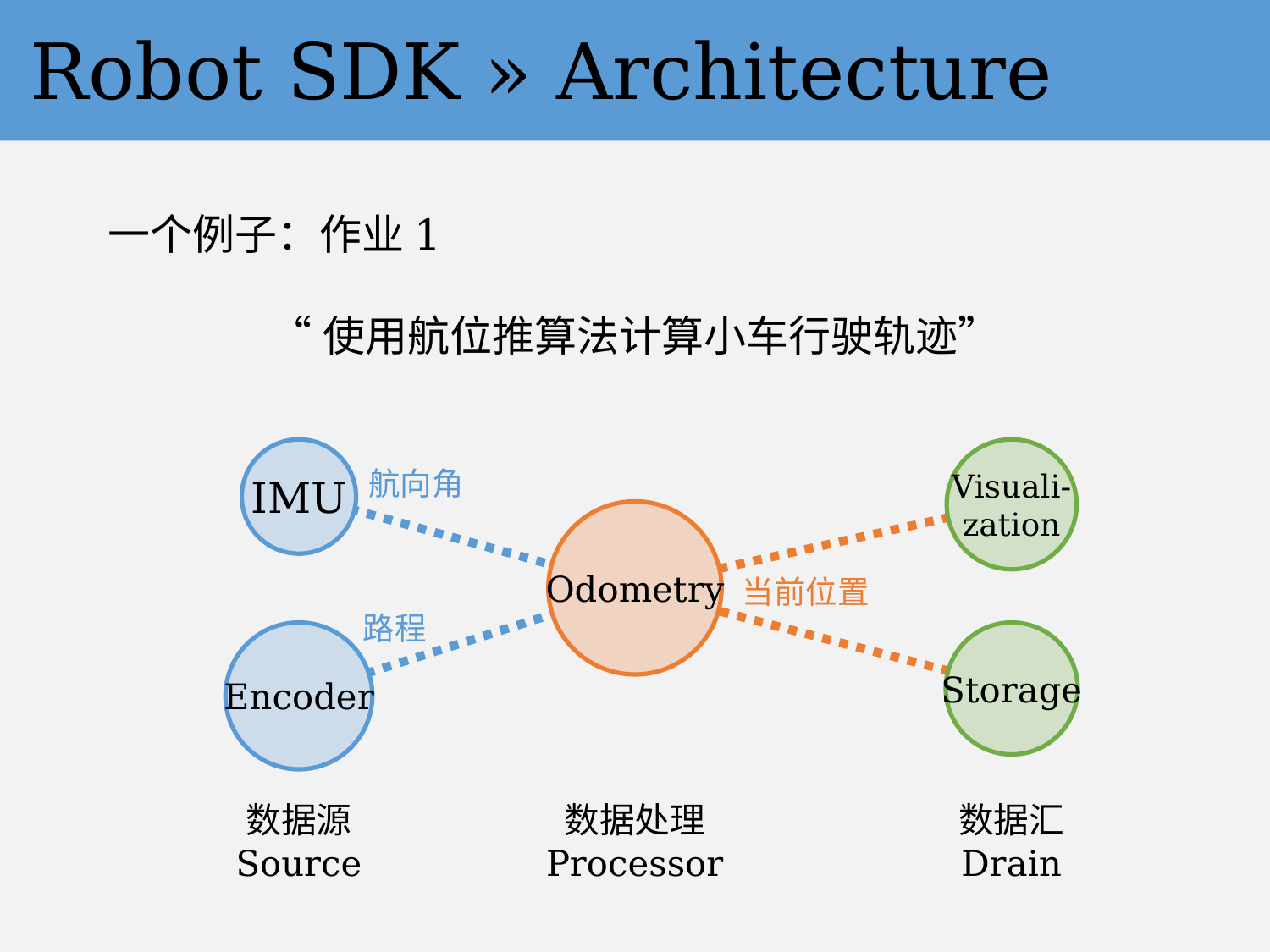

# Robot SDK » Architecture
一个例子：作业1

“使用航位推算法计算小车行驶轨迹”

IMU
Visuali-
zation
Odometry
Encoder
Storage
航向角
当前位置
路程
数据源
Source
数据处理
Processor
数据汇
Drain